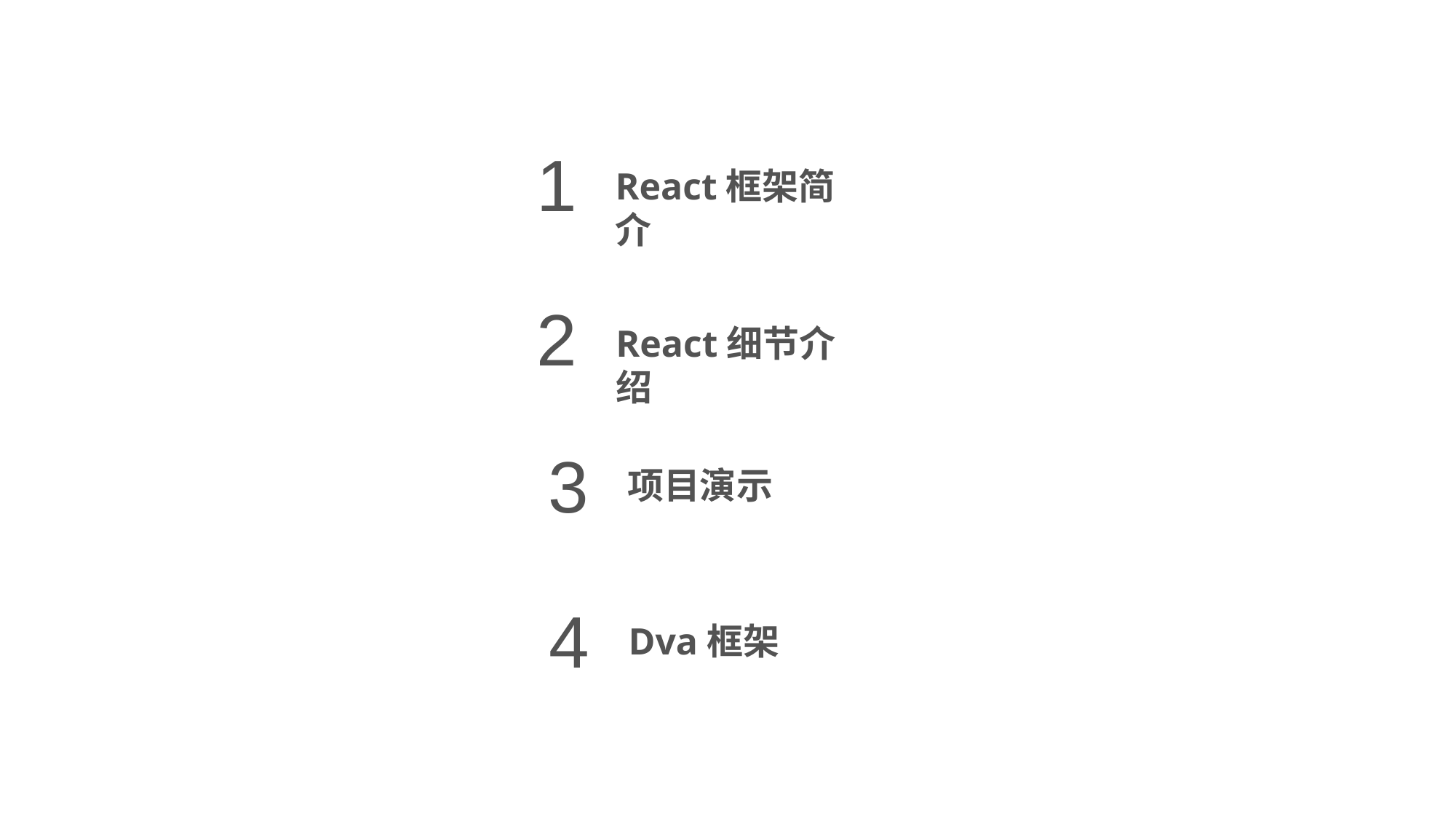

1
React框架简介
2
React细节介绍
3
项目演示
4
Dva框架